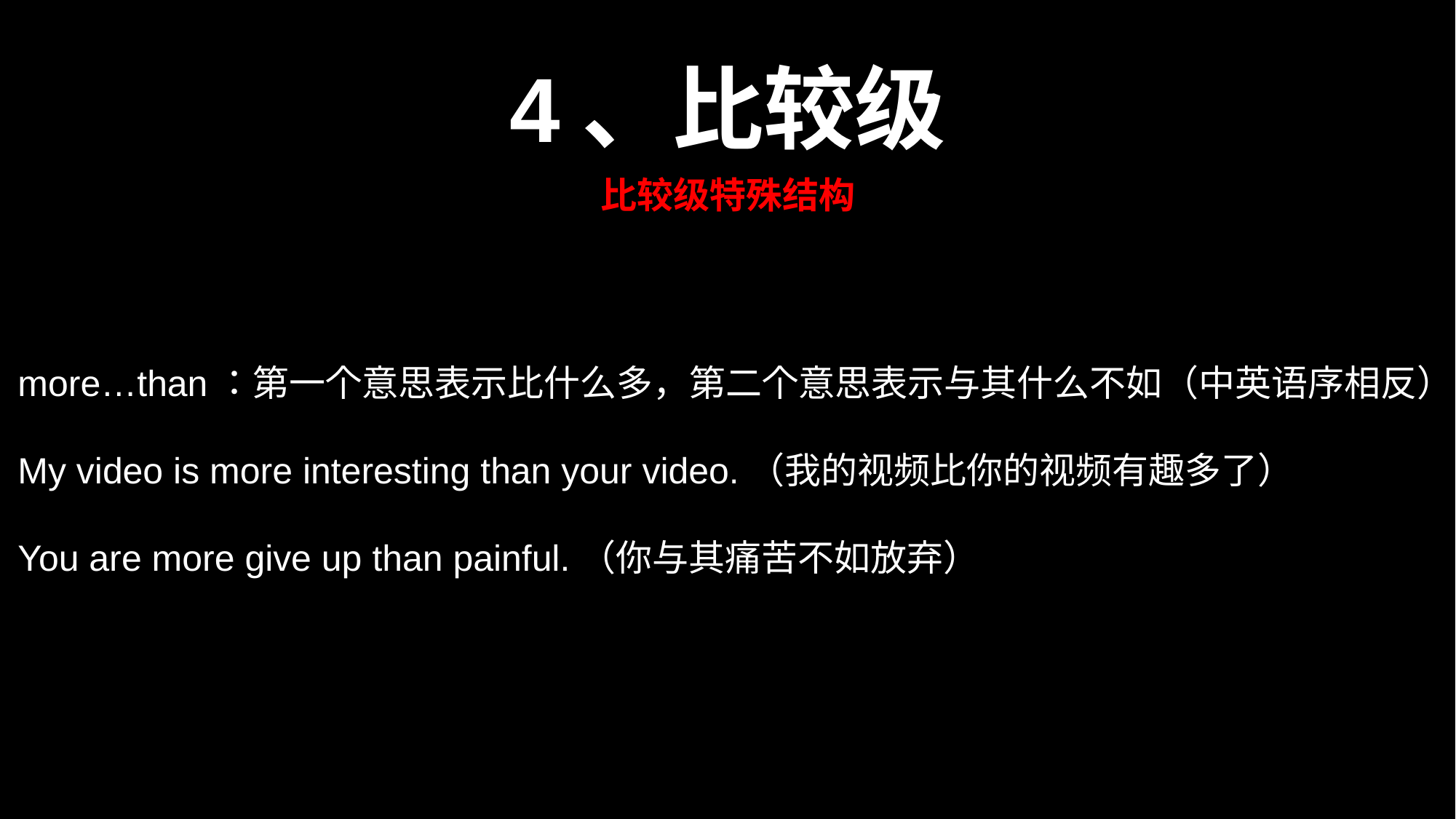

4、比较级
比较级特殊结构
more…than：第一个意思表示比什么多，第二个意思表示与其什么不如（中英语序相反）

My video is more interesting than your video.（我的视频比你的视频有趣多了）

You are more give up than painful.（你与其痛苦不如放弃）